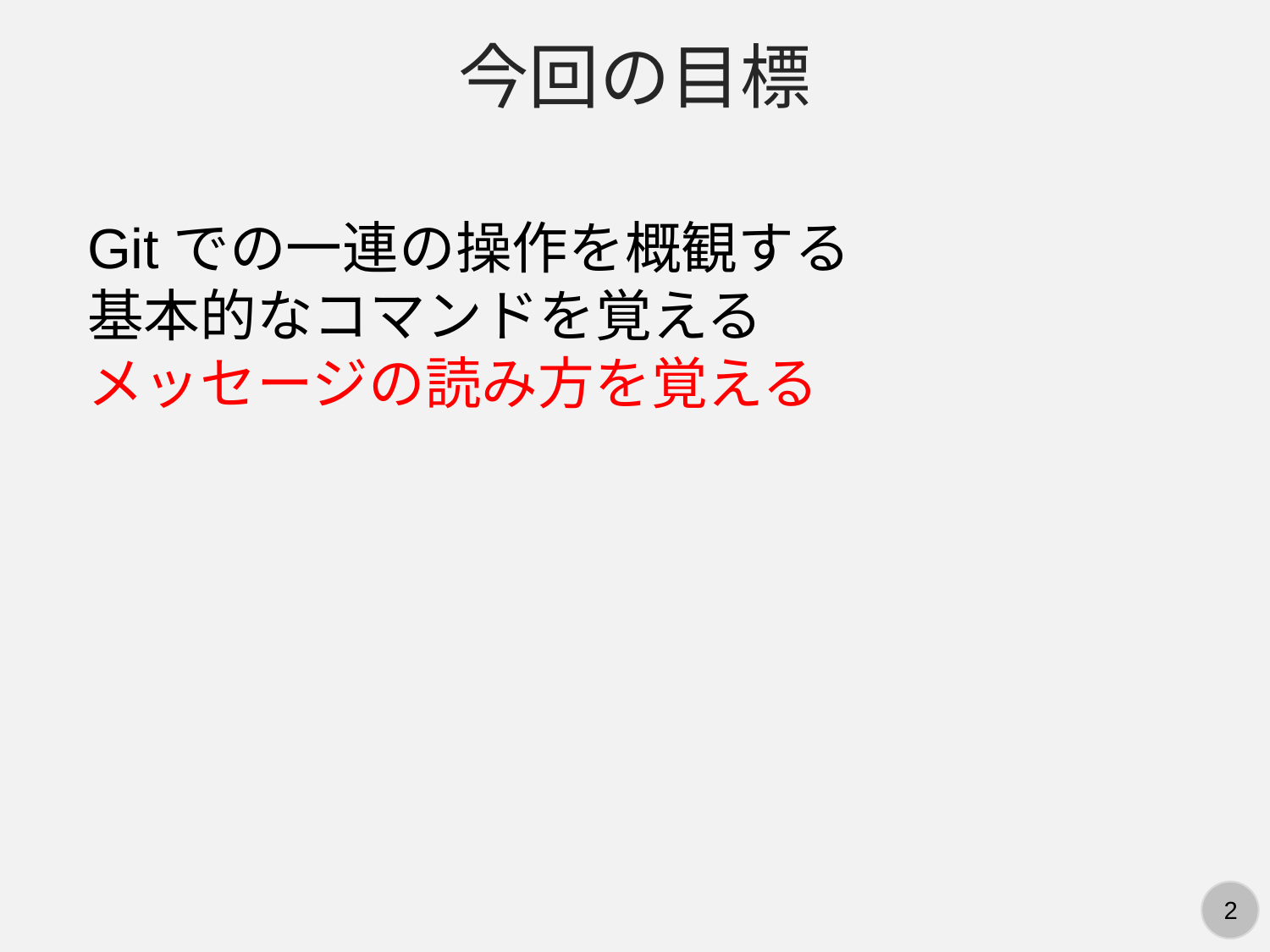

今回の目標
Gitでの一連の操作を概観する
基本的なコマンドを覚える
メッセージの読み方を覚える